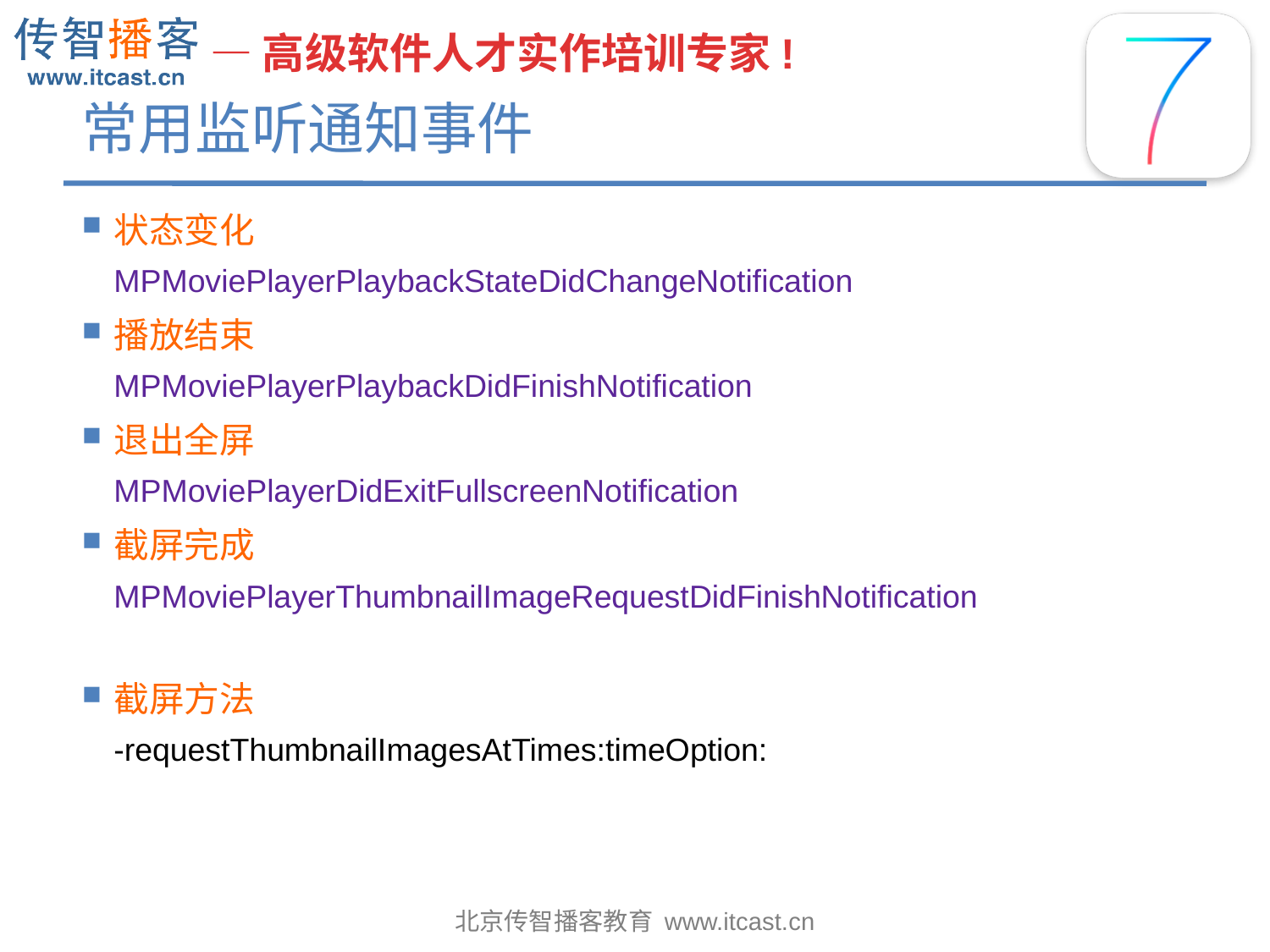

# 常用监听通知事件
状态变化
MPMoviePlayerPlaybackStateDidChangeNotification
播放结束
MPMoviePlayerPlaybackDidFinishNotification
退出全屏
MPMoviePlayerDidExitFullscreenNotification
截屏完成
MPMoviePlayerThumbnailImageRequestDidFinishNotification

截屏方法
-requestThumbnailImagesAtTimes:timeOption: